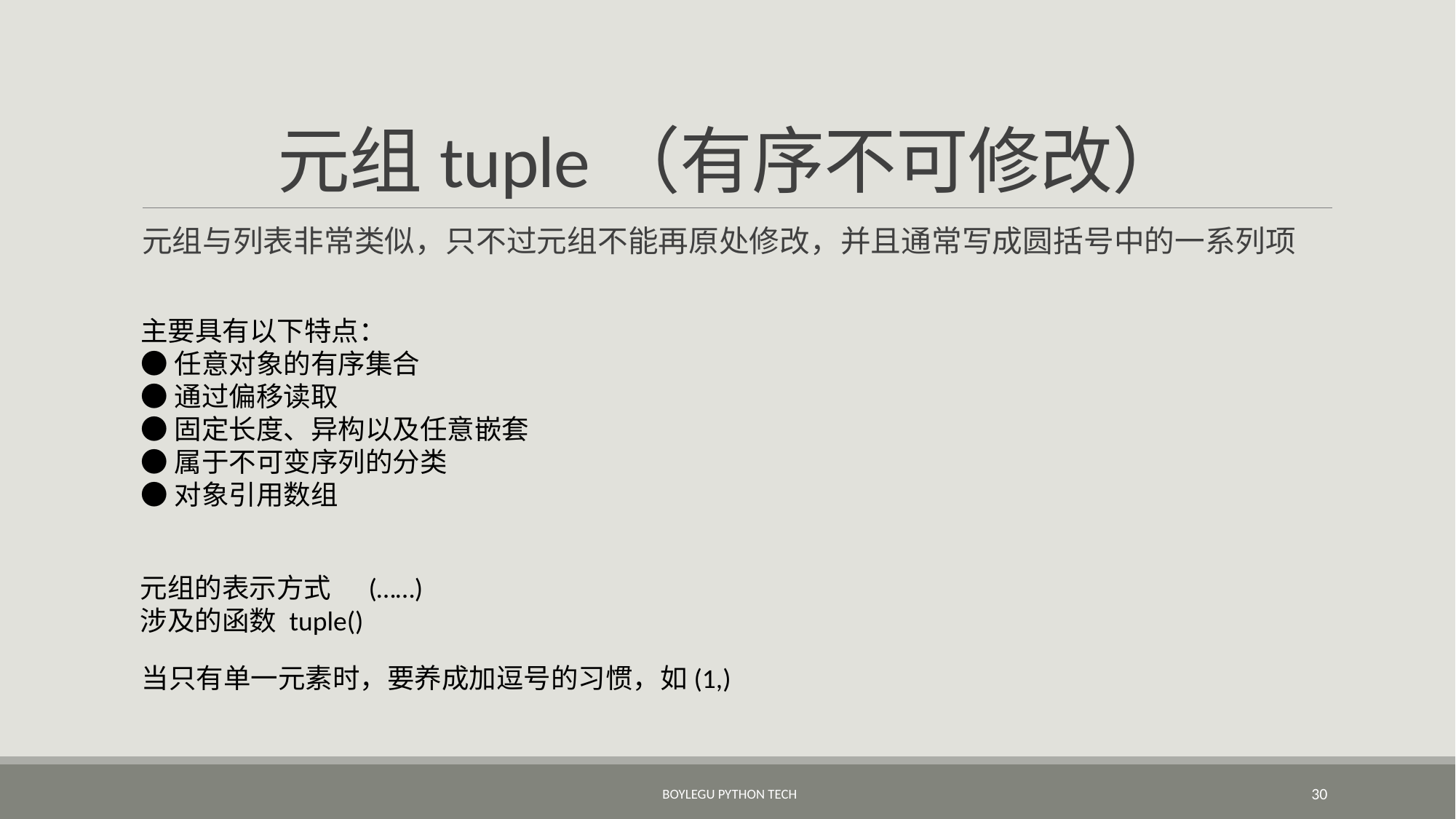

# 元组tuple（有序不可修改）
元组与列表非常类似，只不过元组不能再原处修改，并且通常写成圆括号中的一系列项
主要具有以下特点：
●任意对象的有序集合
●通过偏移读取
●固定长度、异构以及任意嵌套
●属于不可变序列的分类
●对象引用数组
元组的表示方式     (……)
涉及的函数 tuple()
当只有单一元素时，要养成加逗号的习惯，如(1,)
BoyleGu Python Tech
30